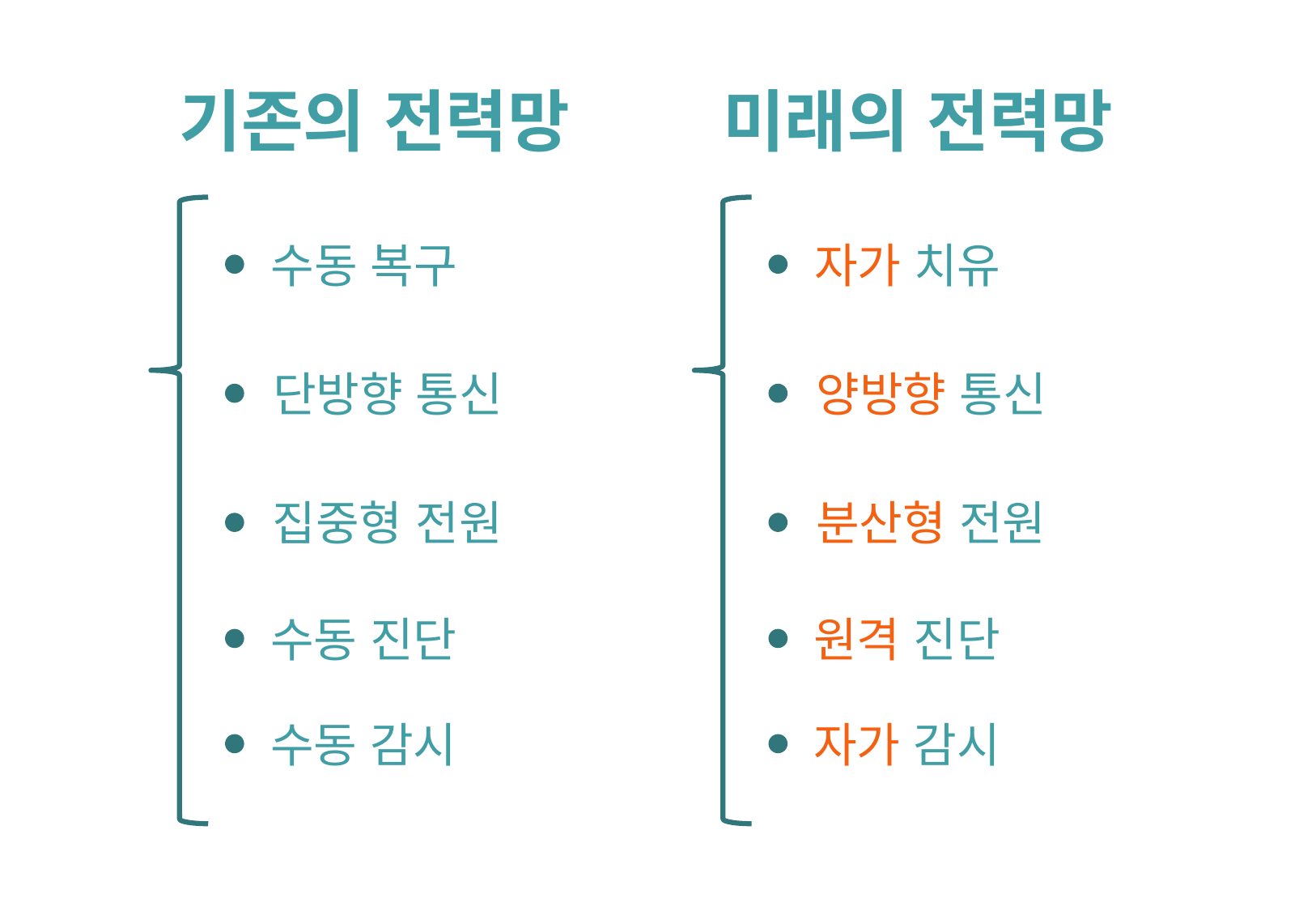

기존의 전력망

수동 복구

단방향 통신

집중형 전원

수동 진단

수동 감시

미래의 전력망

자가 치유

양방향 통신

분산형 전원

원격 진단

자가 감시